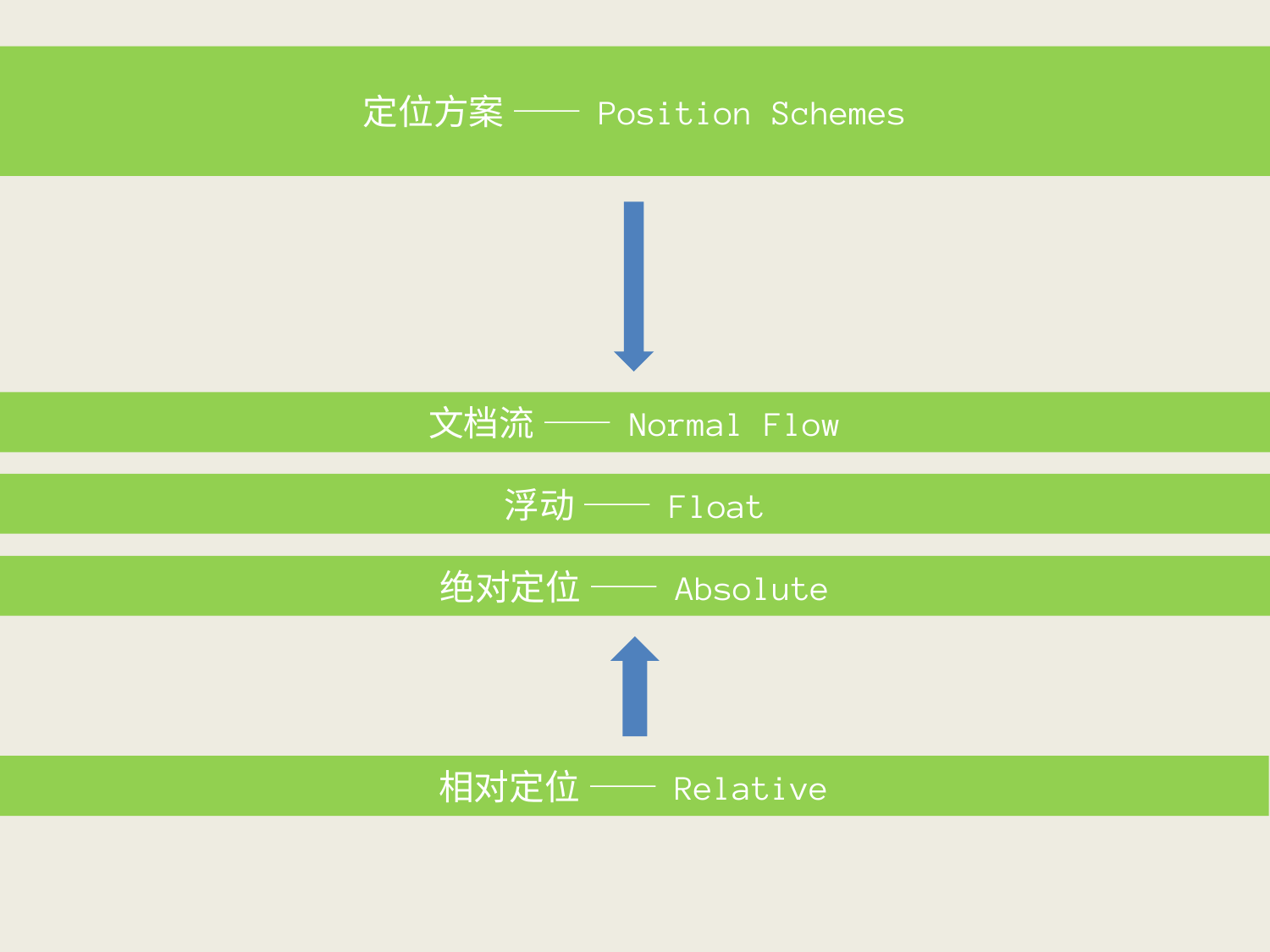

定位方案 —— Position Schemes

文档流 —— Normal Flow
浮动 —— Float
绝对定位 —— Absolute

相对定位 —— Relative